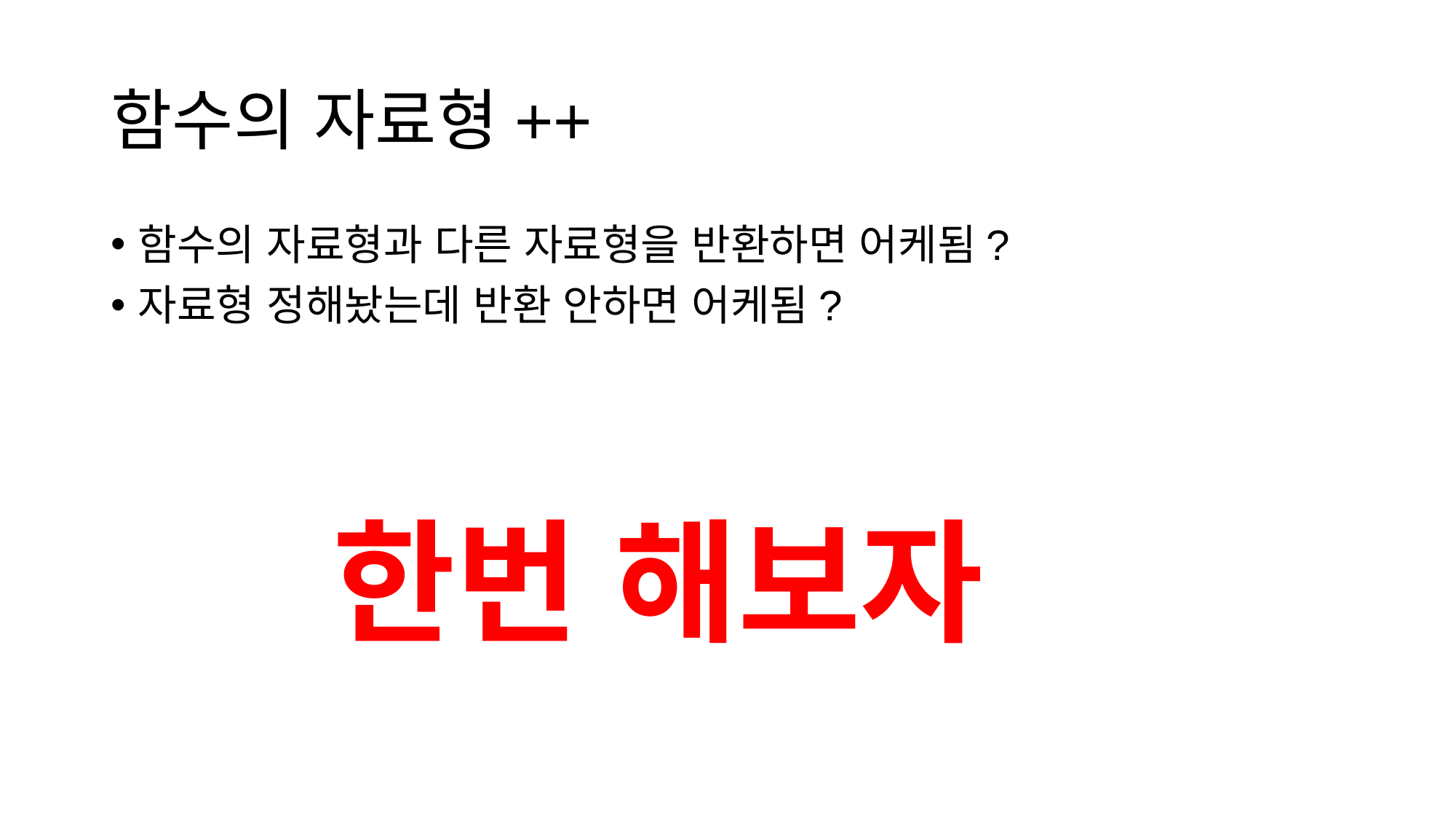

# 함수의 자료형++
함수의 자료형과 다른 자료형을 반환하면 어케됨?
자료형 정해놨는데 반환 안하면 어케됨?

한번 해보자